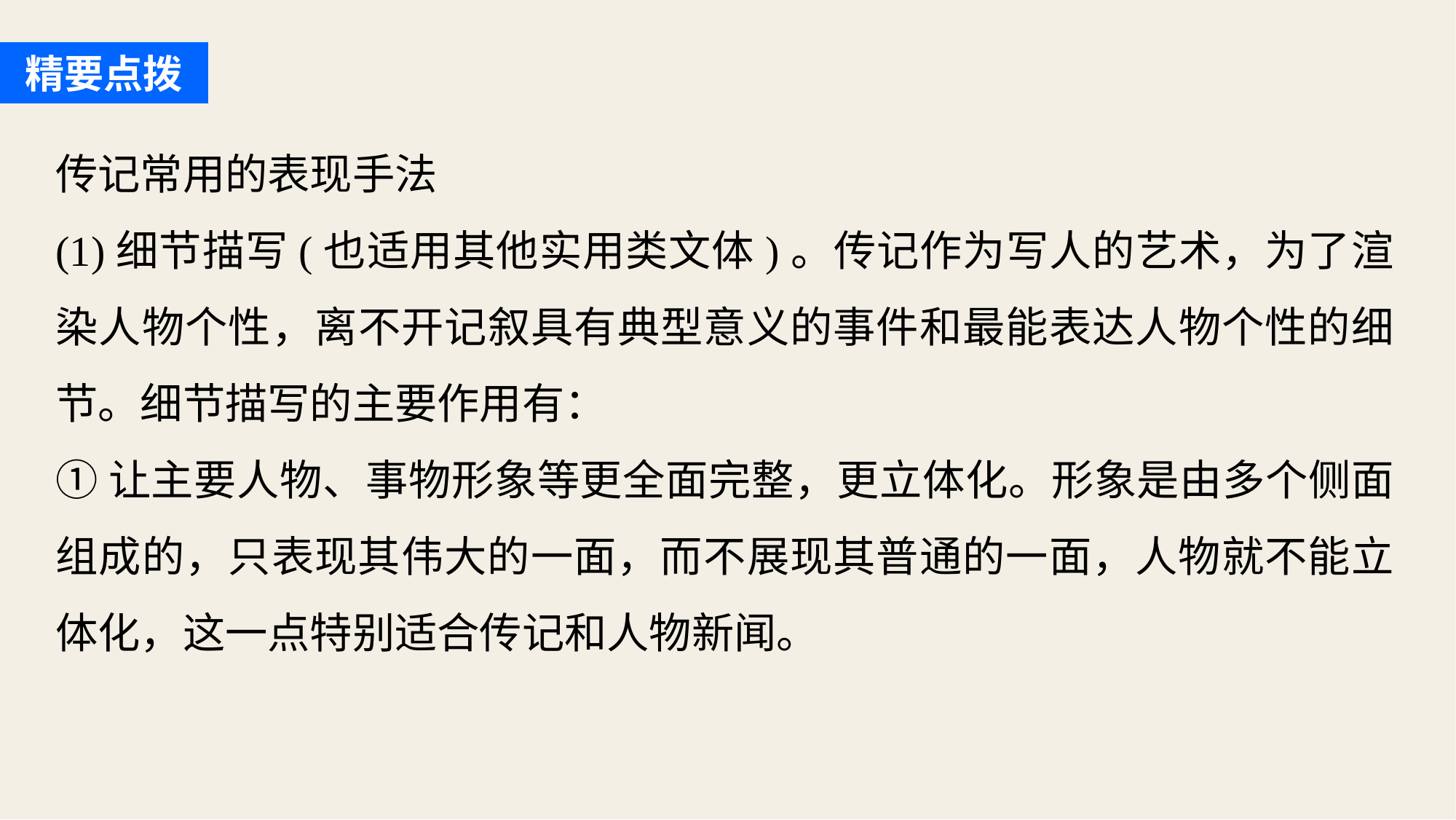

精要点拨
传记常用的表现手法
(1)细节描写(也适用其他实用类文体)。传记作为写人的艺术，为了渲染人物个性，离不开记叙具有典型意义的事件和最能表达人物个性的细节。细节描写的主要作用有：
①让主要人物、事物形象等更全面完整，更立体化。形象是由多个侧面组成的，只表现其伟大的一面，而不展现其普通的一面，人物就不能立体化，这一点特别适合传记和人物新闻。